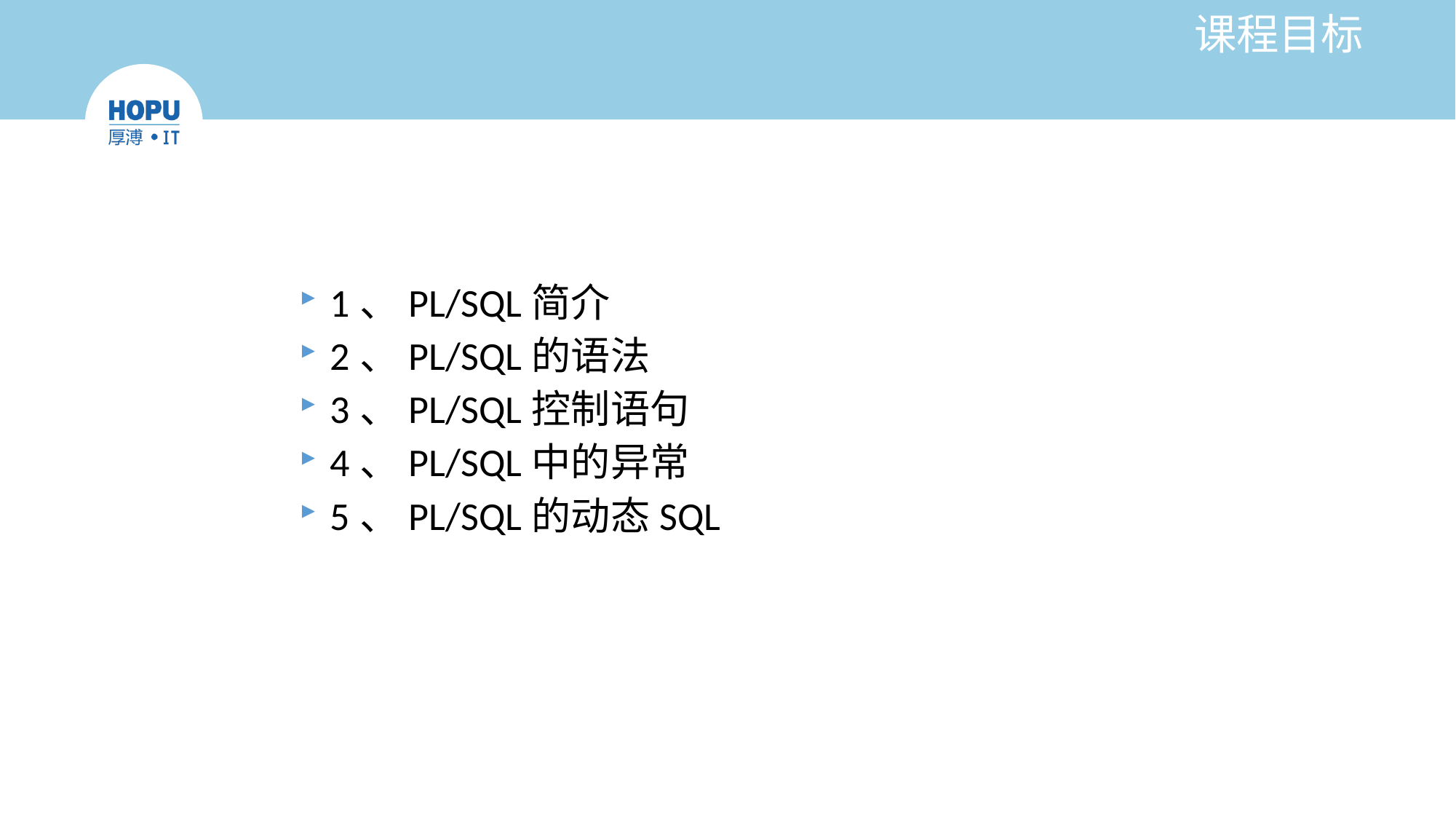

# 课程目标
1、PL/SQL简介
2、PL/SQL的语法
3、PL/SQL控制语句
4、PL/SQL中的异常
5、PL/SQL的动态SQL